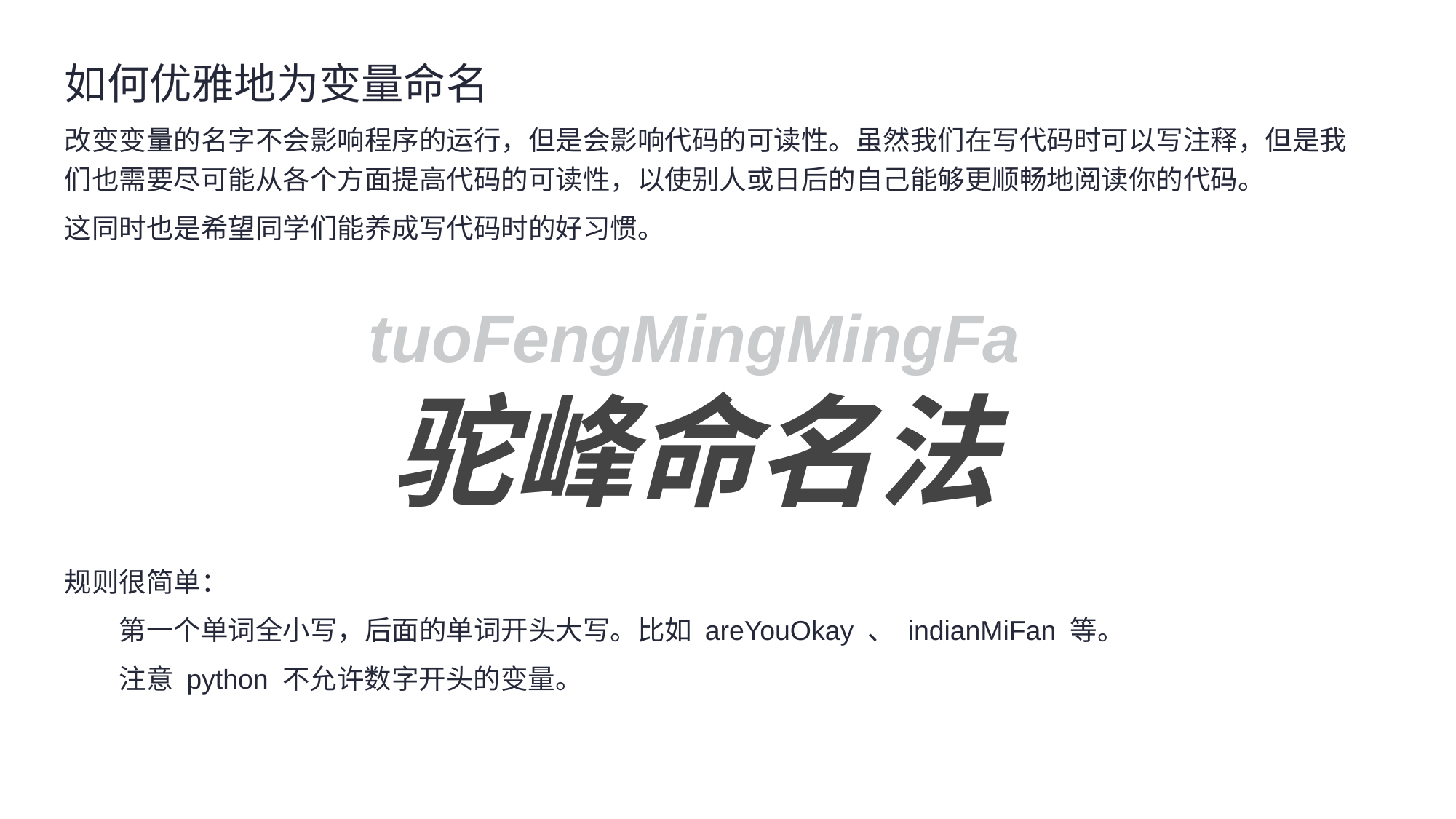

如何优雅地为变量命名
改变变量的名字不会影响程序的运行，但是会影响代码的可读性。虽然我们在写代码时可以写注释，但是我们也需要尽可能从各个方面提高代码的可读性，以使别人或日后的自己能够更顺畅地阅读你的代码。
这同时也是希望同学们能养成写代码时的好习惯。
tuoFengMingMingFa
驼峰命名法
规则很简单：
第一个单词全小写，后面的单词开头大写。比如 areYouOkay 、 indianMiFan 等。
注意 python 不允许数字开头的变量。